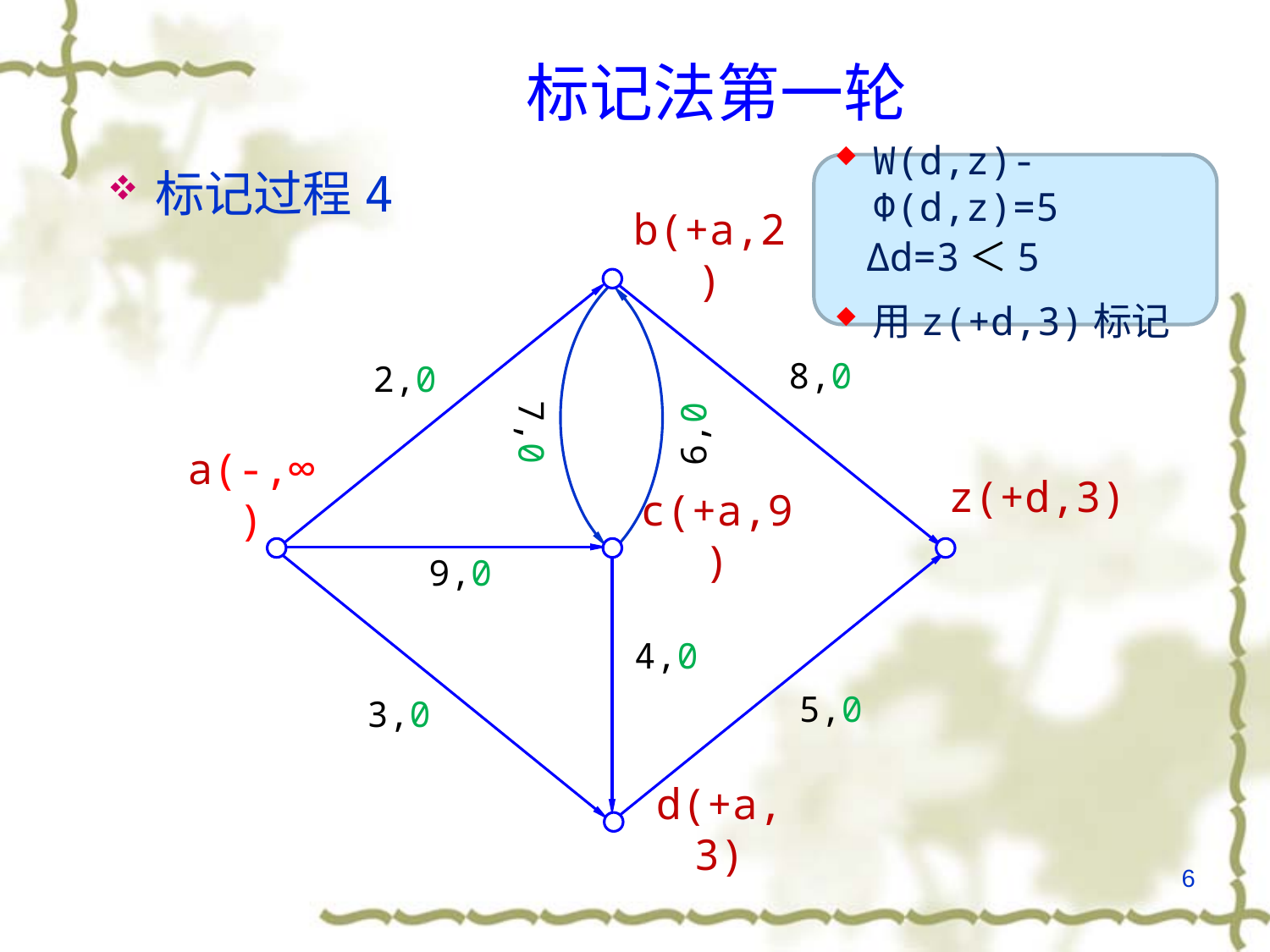

# 标记法第一轮
W(d,z)-Φ(d,z)=5
Δd=3＜5
用z(+d,3)标记
标记过程4
b(+a,2)

8,0
2,0
7,0
6,0
a(-,∞)
z(+d,3)
c(+a,9)
9,0

4,0
5,0
3,0
d(+a,3)

6